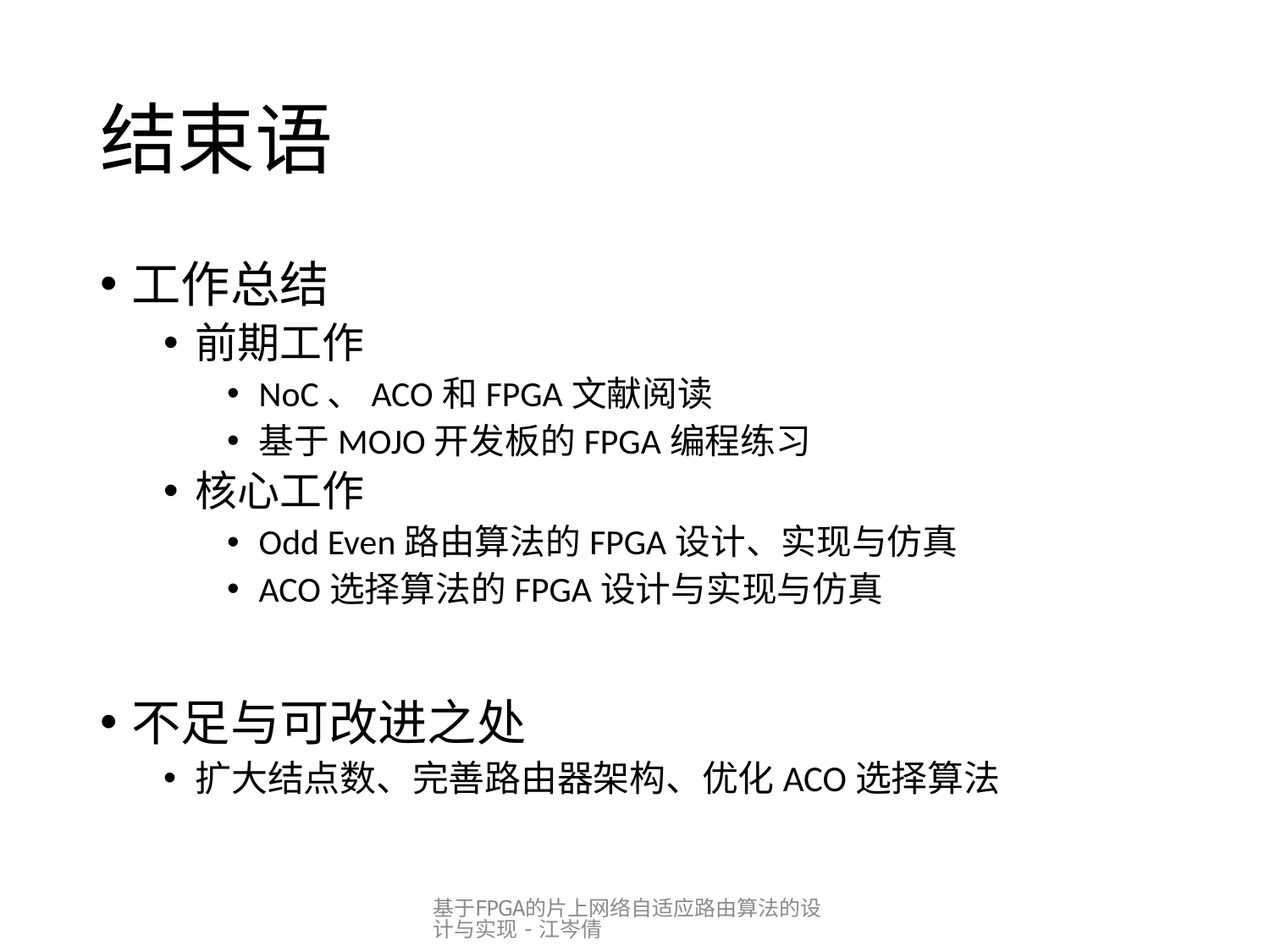

# 结束语
工作总结
前期工作
NoC、ACO和FPGA文献阅读
基于MOJO开发板的FPGA编程练习
核心工作
Odd Even路由算法的FPGA设计、实现与仿真
ACO选择算法的FPGA设计与实现与仿真

不足与可改进之处
扩大结点数、完善路由器架构、优化ACO选择算法
基于FPGA的片上网络自适应路由算法的设计与实现 - 江岑倩
12